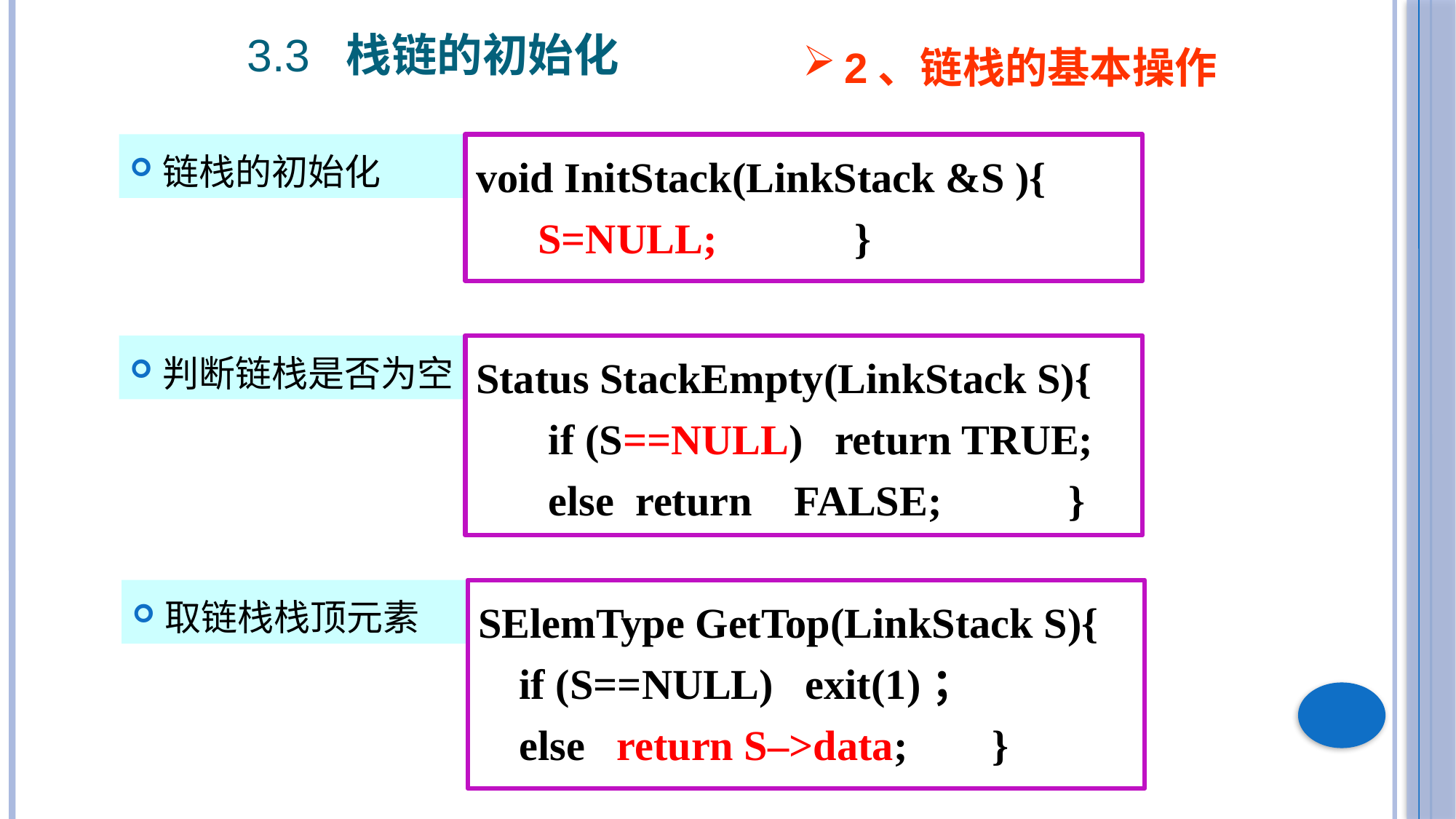

3.3  栈链的初始化
2、链栈的基本操作

链栈的初始化
void InitStack(LinkStack &S ){
	  S=NULL;             }
判断链栈是否为空
Status StackEmpty(LinkStack S){
   if (S==NULL)   return TRUE;
   else  return    FALSE;            }
取链栈栈顶元素
SElemType GetTop(LinkStack S){    if (S==NULL)   exit(1)；
else   return S–>data;        }